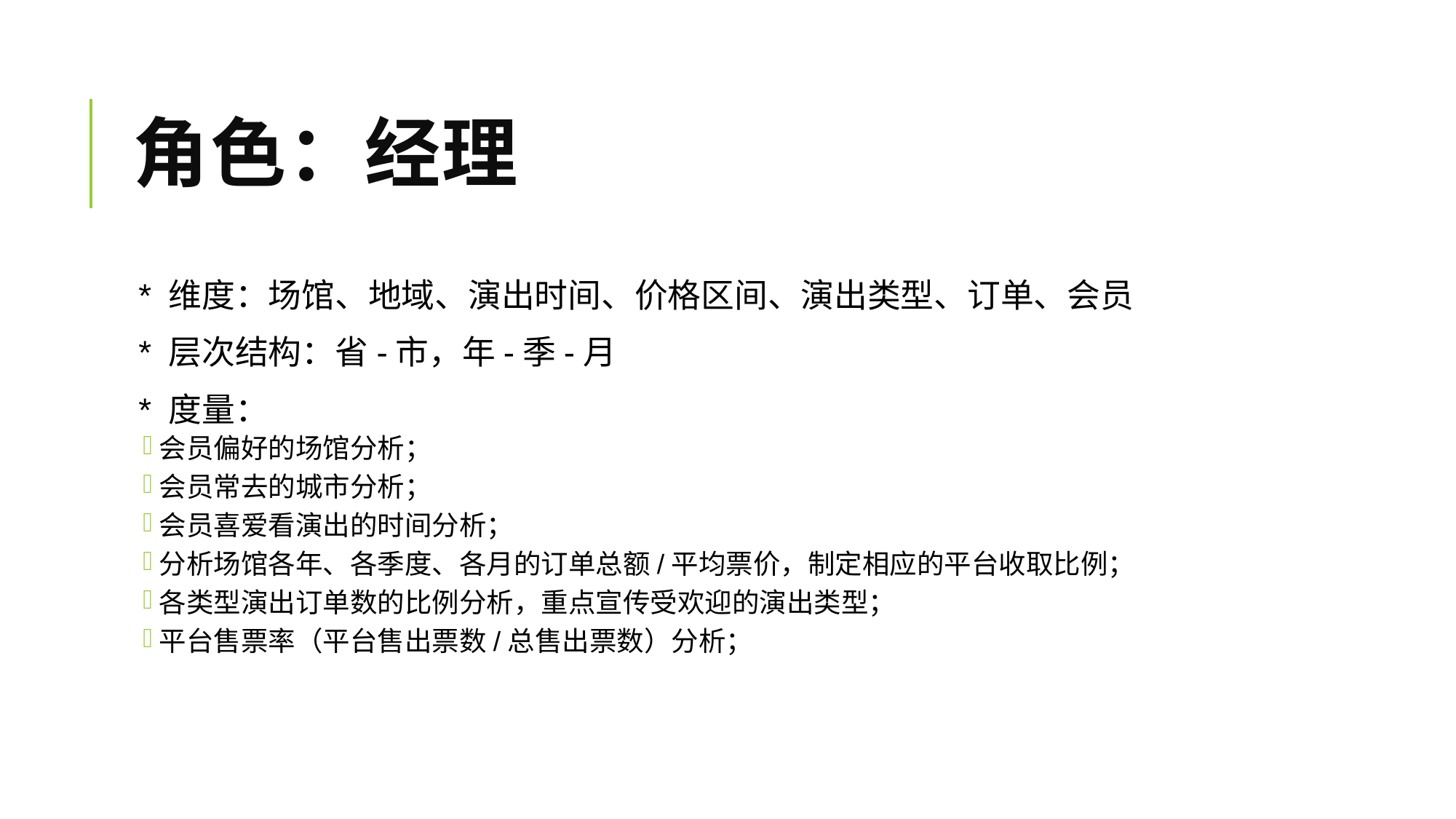

# 角色：经理
* 维度：场馆、地域、演出时间、价格区间、演出类型、订单、会员
* 层次结构：省-市，年-季-月
* 度量：
会员偏好的场馆分析；
会员常去的城市分析；
会员喜爱看演出的时间分析；
分析场馆各年、各季度、各月的订单总额/平均票价，制定相应的平台收取比例；
各类型演出订单数的比例分析，重点宣传受欢迎的演出类型；
平台售票率（平台售出票数/总售出票数）分析；